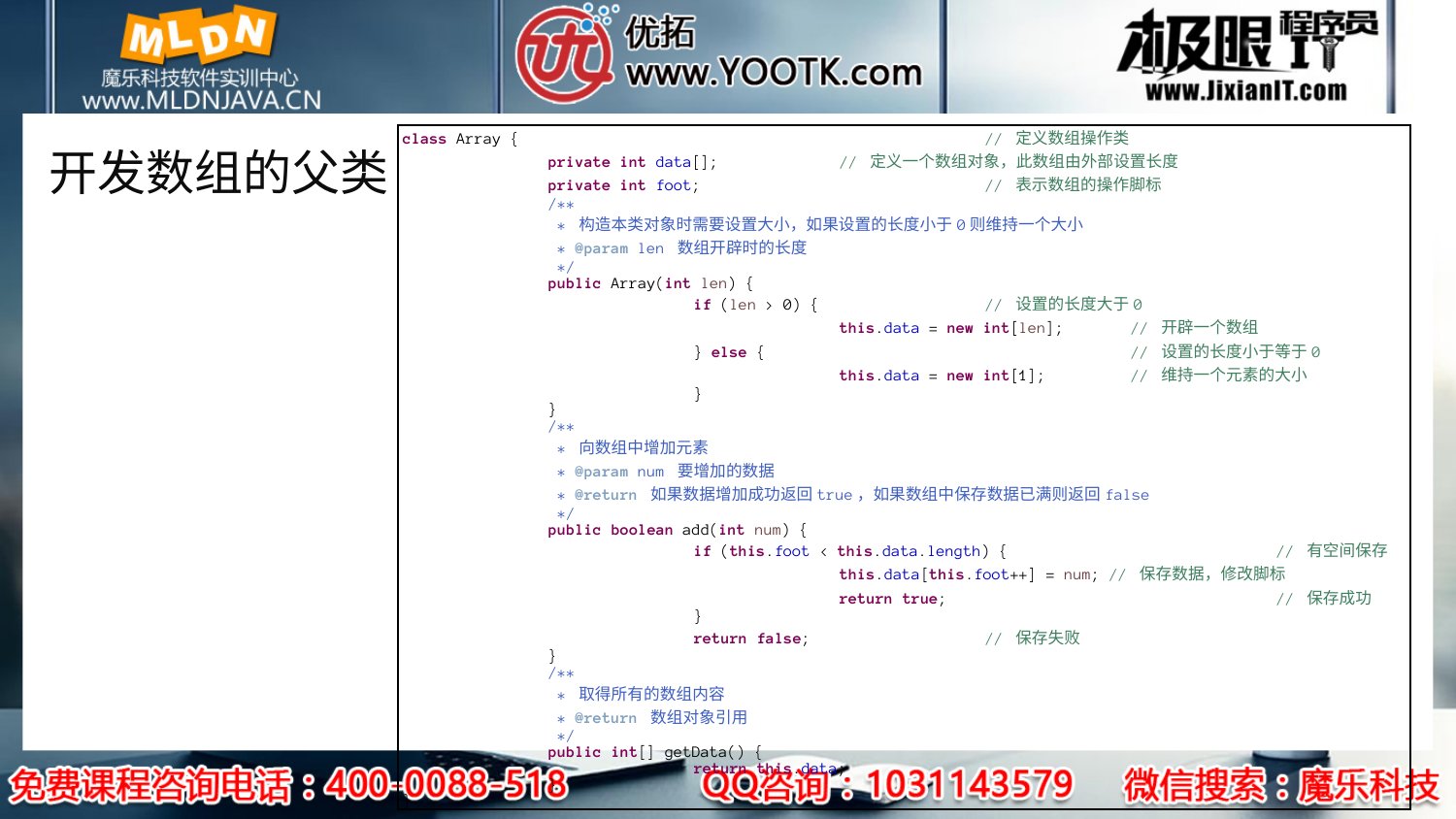

| class Array { // 定义数组操作类 private int data[]; // 定义一个数组对象，此数组由外部设置长度 private int foot; // 表示数组的操作脚标 /\*\* \* 构造本类对象时需要设置大小，如果设置的长度小于0则维持一个大小 \* @param len 数组开辟时的长度 \*/ public Array(int len) { if (len > 0) { // 设置的长度大于0 this.data = new int[len]; // 开辟一个数组 } else { // 设置的长度小于等于0 this.data = new int[1]; // 维持一个元素的大小 } } /\*\* \* 向数组中增加元素 \* @param num 要增加的数据 \* @return 如果数据增加成功返回true，如果数组中保存数据已满则返回false \*/ public boolean add(int num) { if (this.foot < this.data.length) { // 有空间保存 this.data[this.foot++] = num; // 保存数据，修改脚标 return true; // 保存成功 } return false; // 保存失败 } /\*\* \* 取得所有的数组内容 \* @return 数组对象引用 \*/ public int[] getData() { return this.data; } } |
| --- |
# 开发数组的父类